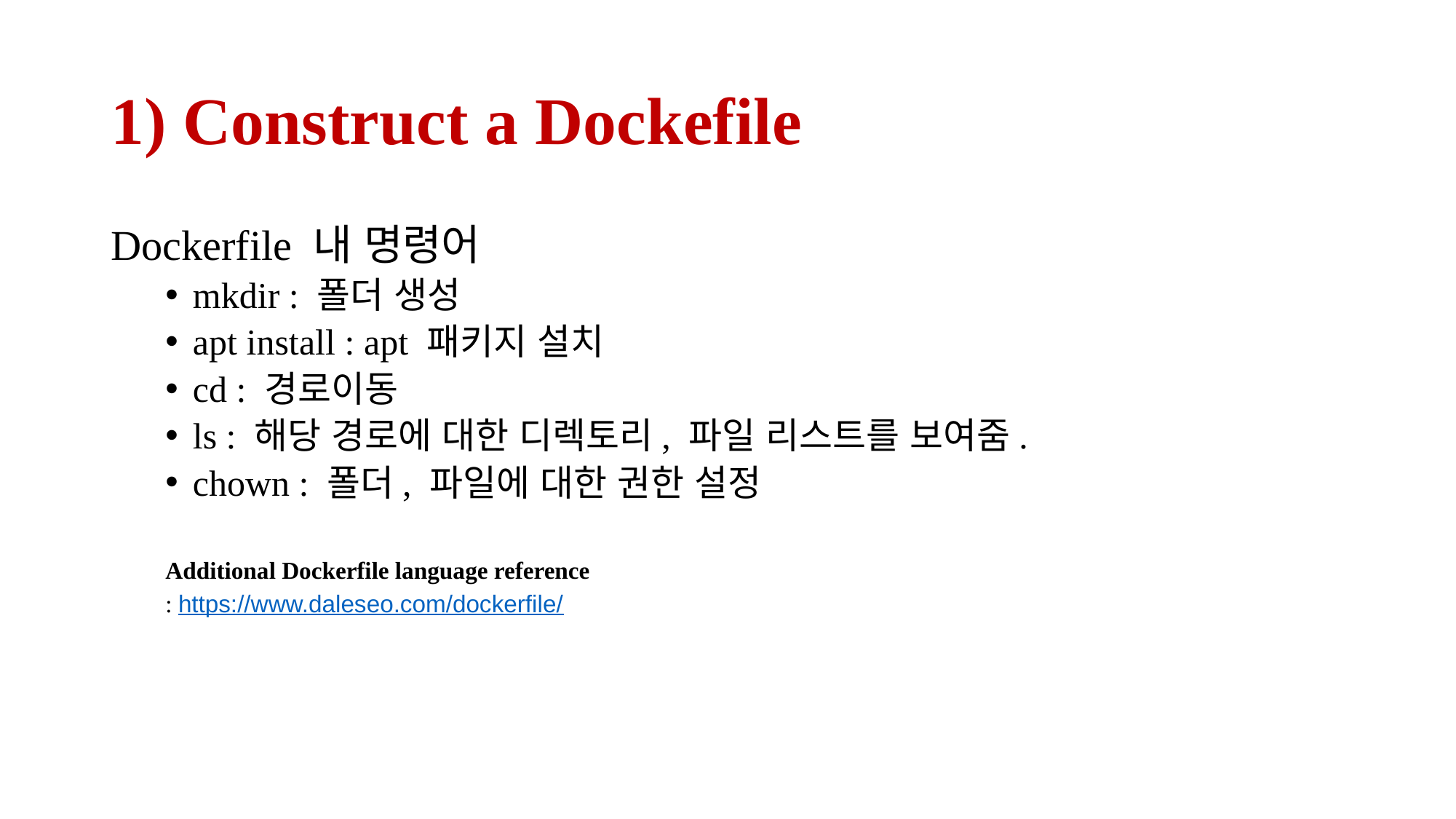

# 1) Construct a Dockefile
Dockerfile 내 명령어
mkdir : 폴더 생성
apt install : apt 패키지 설치
cd : 경로이동
ls : 해당 경로에 대한 디렉토리, 파일 리스트를 보여줌.
chown : 폴더, 파일에 대한 권한 설정

Additional Dockerfile language reference
: https://www.daleseo.com/dockerfile/